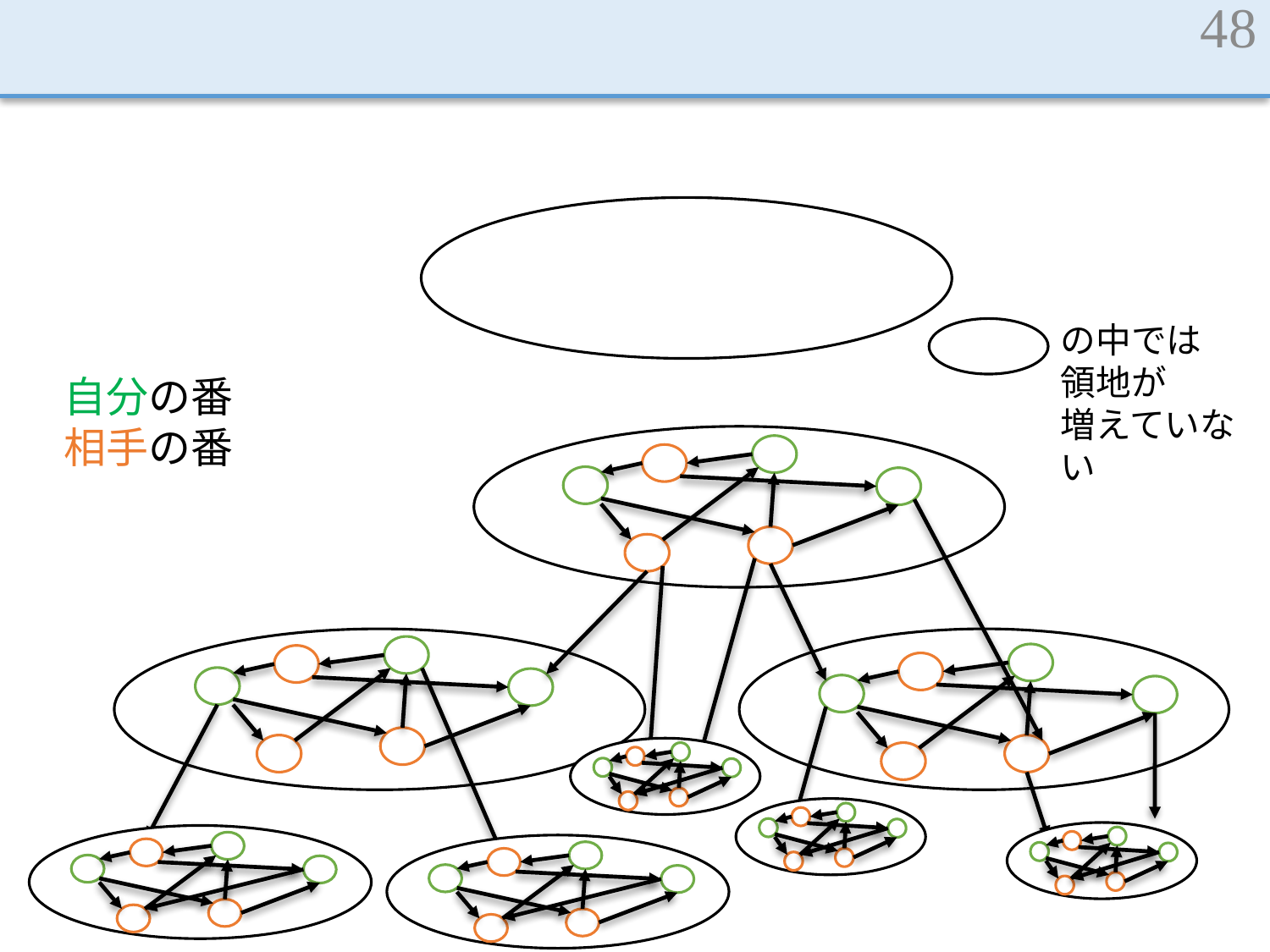

#
48

の中では
領地が
増えていない

自分の番
相手の番